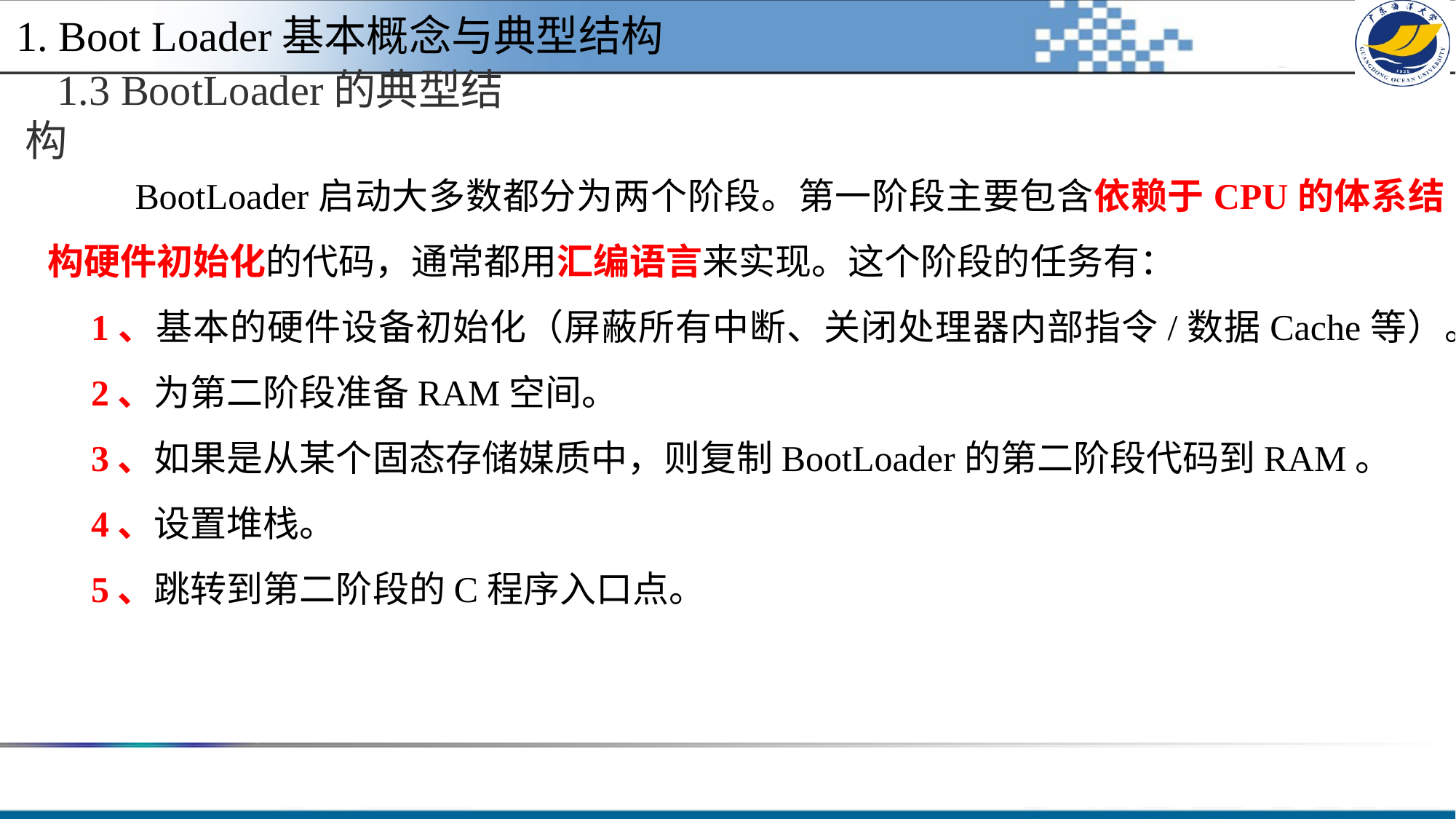

1. Boot Loader基本概念与典型结构
1.3 BootLoader的典型结构
         BootLoader启动大多数都分为两个阶段。第一阶段主要包含依赖于CPU的体系结构硬件初始化的代码，通常都用汇编语言来实现。这个阶段的任务有：
1、基本的硬件设备初始化（屏蔽所有中断、关闭处理器内部指令/数据Cache等）。
2、为第二阶段准备RAM空间。
3、如果是从某个固态存储媒质中，则复制BootLoader的第二阶段代码到RAM。
4、设置堆栈。
5、跳转到第二阶段的C程序入口点。